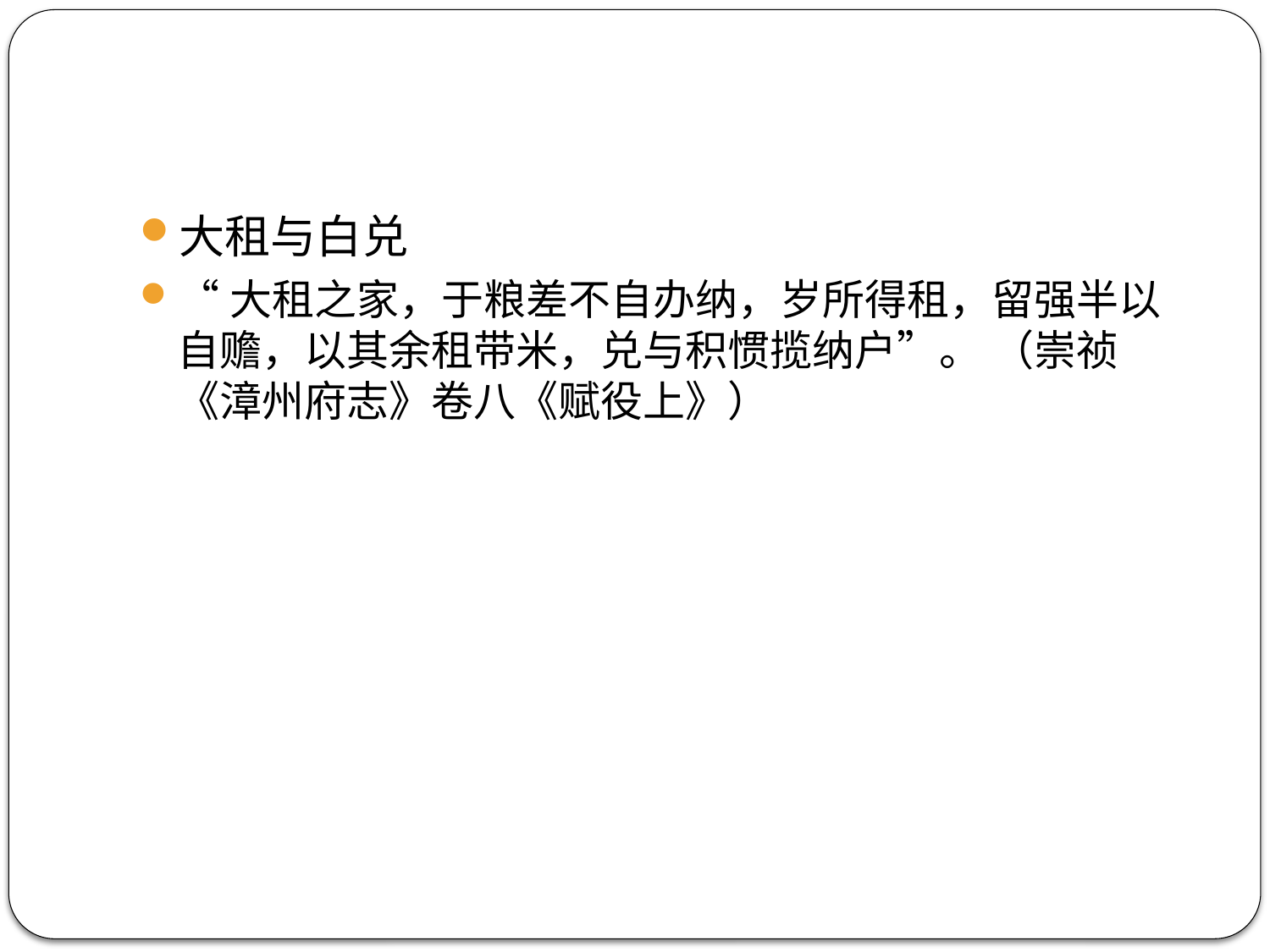

#
大租与白兑
“大租之家，于粮差不自办纳，岁所得租，留强半以自赡，以其余租带米，兑与积惯揽纳户”。 （崇祯《漳州府志》卷八《赋役上》）